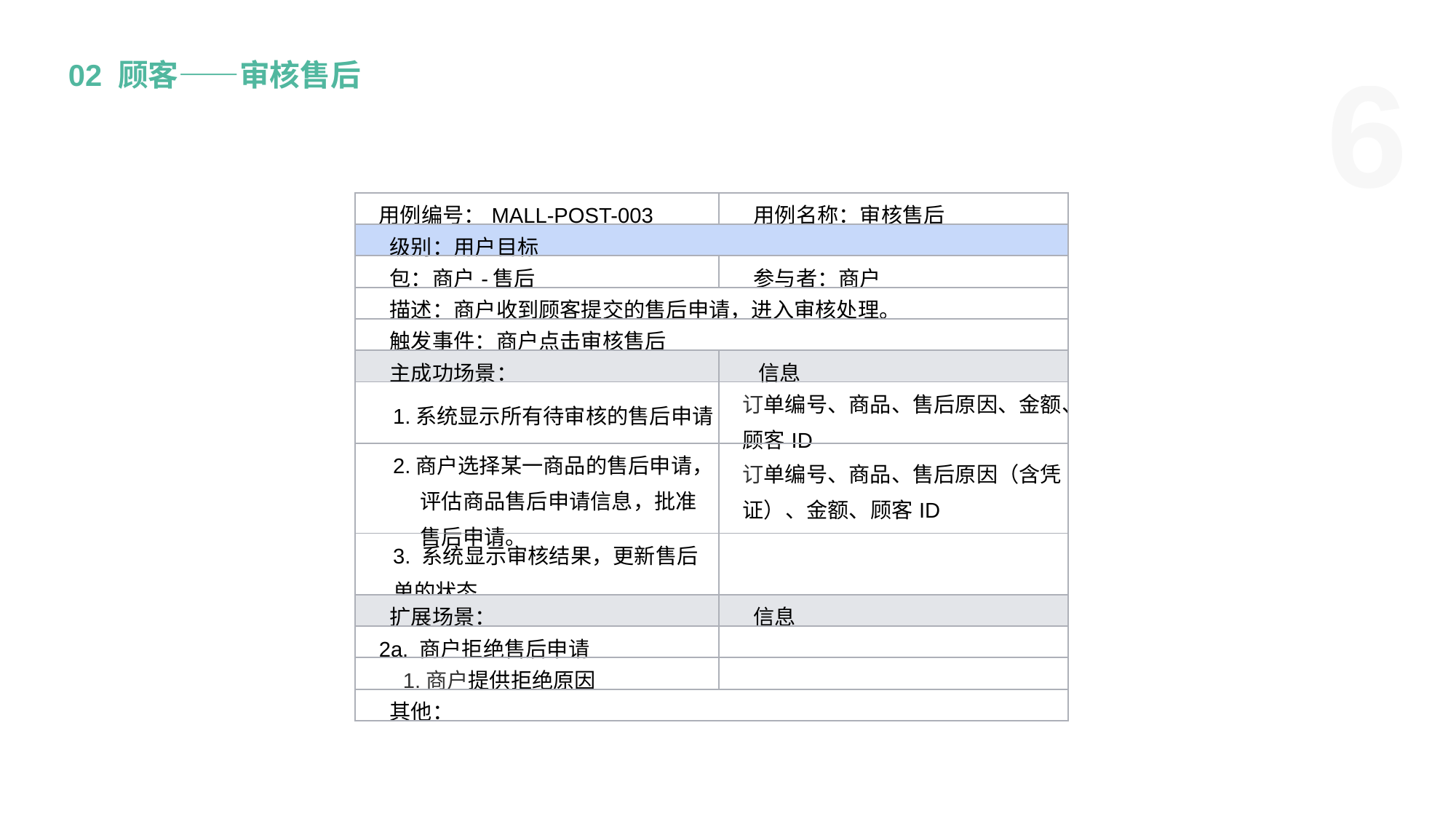

02 顾客——审核售后
| 用例编号：MALL-POST-003 | 用例名称：审核售后 |
| --- | --- |
| 级别：用户目标 |  |
| 包：商户-售后 | 参与者：商户 |
| 描述：商户收到顾客提交的售后申请，进入审核处理。 |  |
| 触发事件：商户点击审核售后 |  |
| 主成功场景： | 信息 |
| 1.系统显示所有待审核的售后申请 | 订单编号、商品、售后原因、金额、顾客ID |
| 2.商户选择某一商品的售后申请，评估商品售后申请信息，批准售后申请。 | 订单编号、商品、售后原因（含凭证）、金额、顾客ID |
| 3. 系统显示审核结果，更新售后单的状态 |  |
| 扩展场景： | 信息 |
| 2a. 商户拒绝售后申请 |  |
| 1.商户提供拒绝原因 |  |
| 其他： |  |